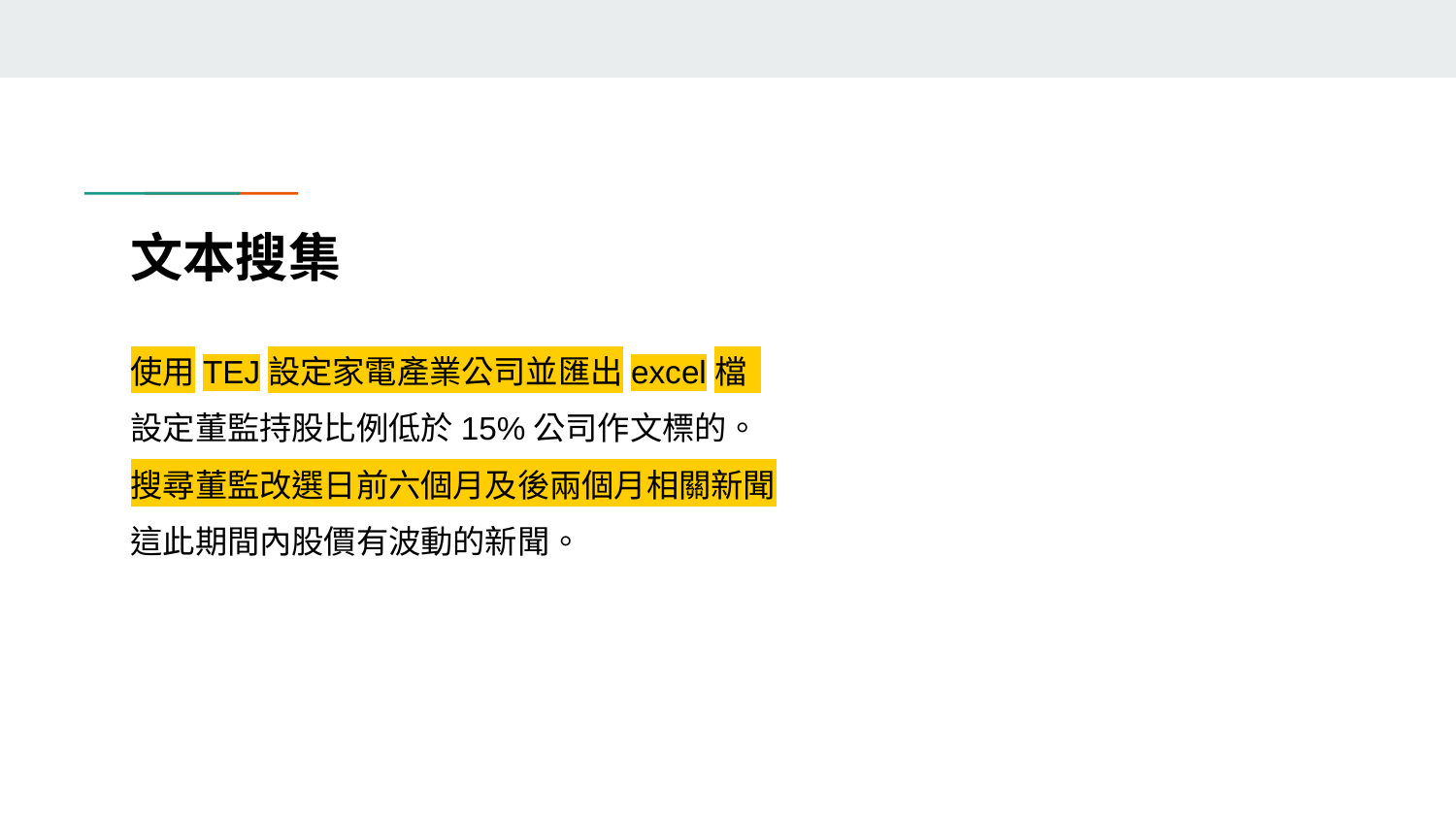

# 文本搜集
使用TEJ設定家電產業公司並匯出excel檔
設定董監持股比例低於15%公司作文標的。
搜尋董監改選日前六個月及後兩個月相關新聞
這此期間內股價有波動的新聞。